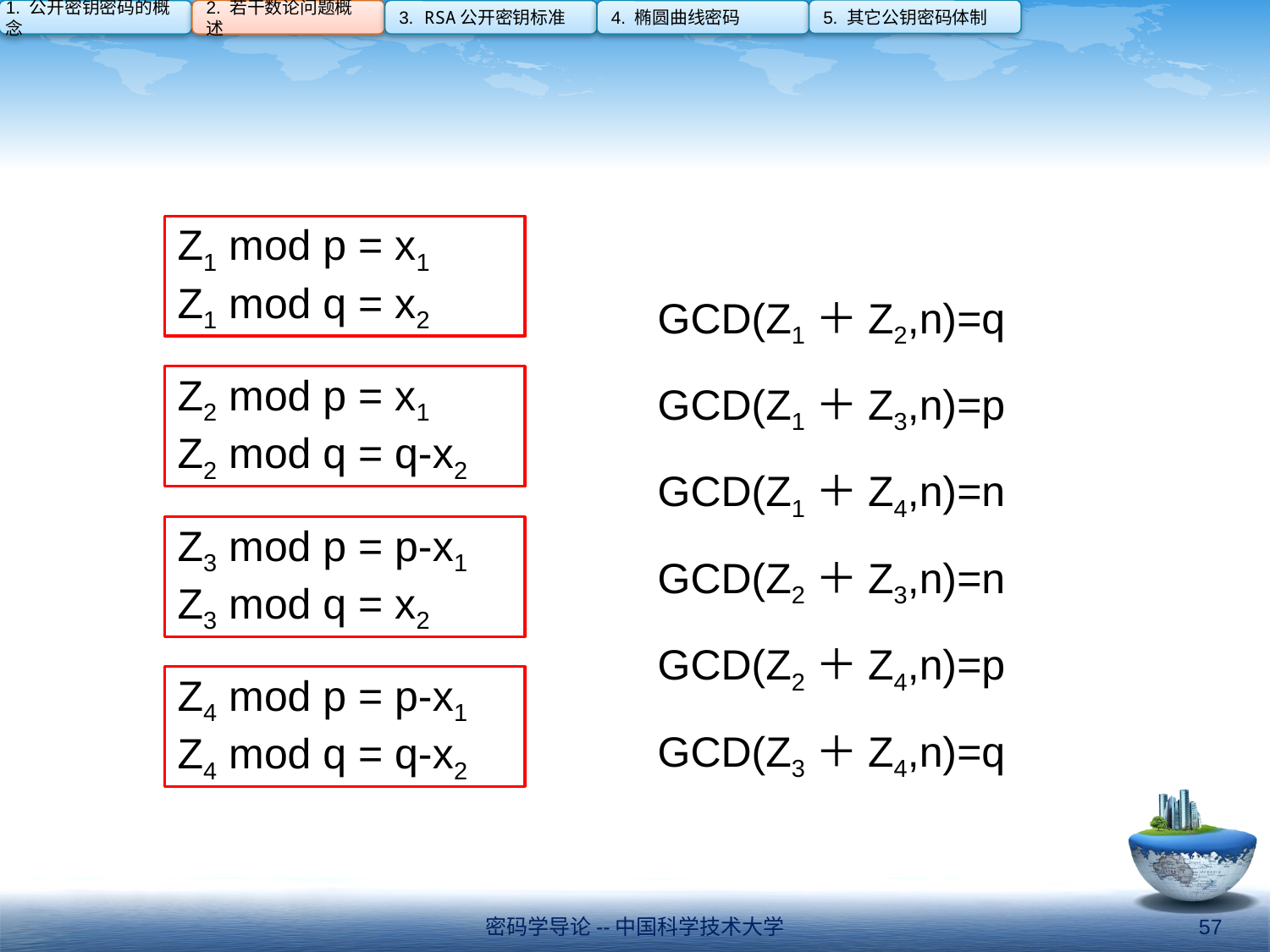

5. 其它公钥密码体制
1. 公开密钥密码的概念
2. 若干数论问题概述
3. RSA公开密钥标准
4. 椭圆曲线密码
#

Z1 mod p = x1
Z1 mod q = x2
Z2 mod p = x1
Z2 mod q = q-x2
Z3 mod p = p-x1
Z3 mod q = x2
Z4 mod p = p-x1
Z4 mod q = q-x2
GCD(Z1＋Z2,n)=q
GCD(Z1＋Z3,n)=p
GCD(Z1＋Z4,n)=n
GCD(Z2＋Z3,n)=n
GCD(Z2＋Z4,n)=p
GCD(Z3＋Z4,n)=q
密码学导论--中国科学技术大学
57